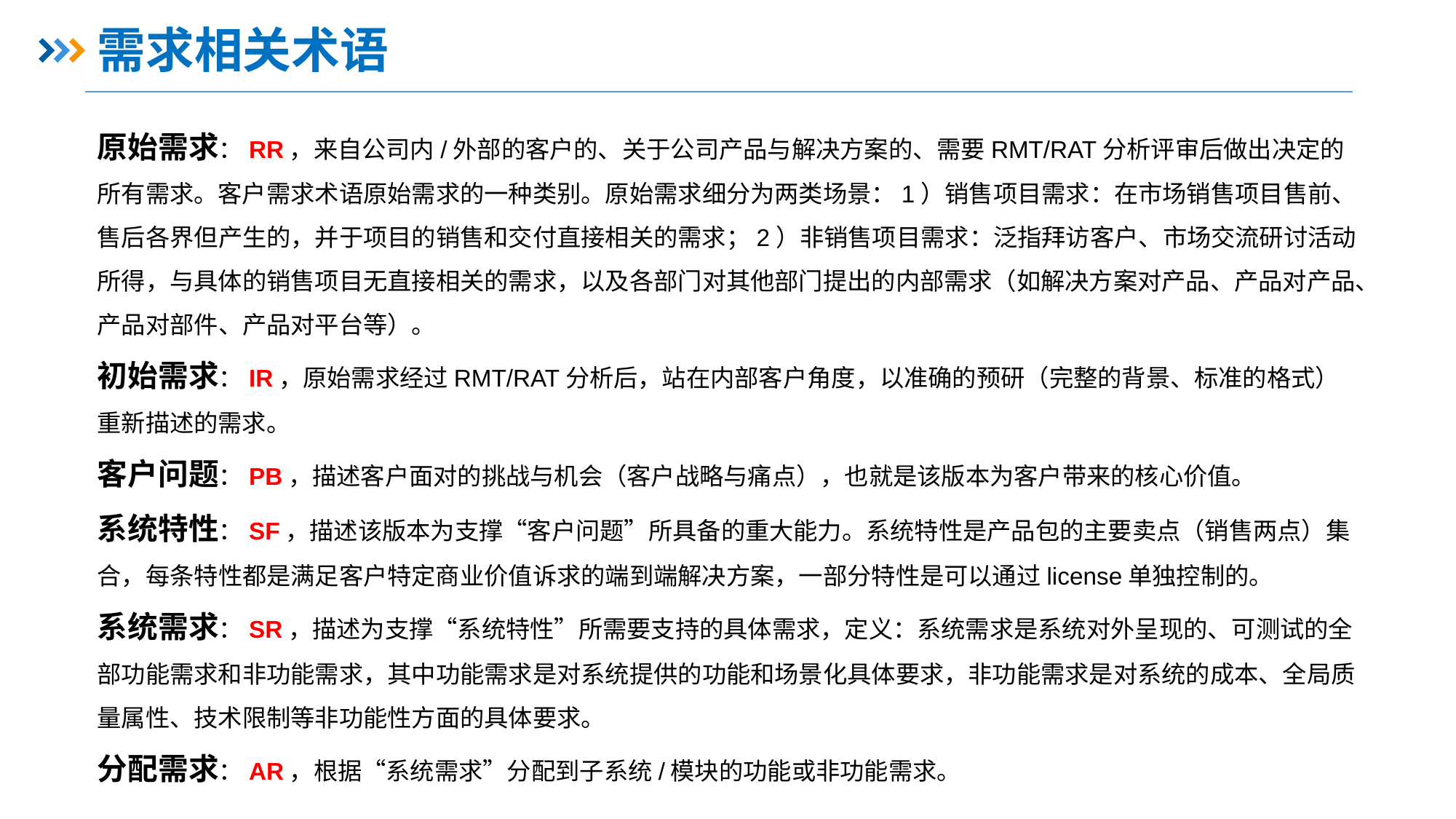

# 需求相关术语
原始需求：RR，来自公司内/外部的客户的、关于公司产品与解决方案的、需要RMT/RAT分析评审后做出决定的所有需求。客户需求术语原始需求的一种类别。原始需求细分为两类场景：1）销售项目需求：在市场销售项目售前、售后各界但产生的，并于项目的销售和交付直接相关的需求；2）非销售项目需求：泛指拜访客户、市场交流研讨活动所得，与具体的销售项目无直接相关的需求，以及各部门对其他部门提出的内部需求（如解决方案对产品、产品对产品、产品对部件、产品对平台等）。
初始需求：IR，原始需求经过RMT/RAT分析后，站在内部客户角度，以准确的预研（完整的背景、标准的格式）重新描述的需求。
客户问题：PB，描述客户面对的挑战与机会（客户战略与痛点），也就是该版本为客户带来的核心价值。
系统特性：SF，描述该版本为支撑“客户问题”所具备的重大能力。系统特性是产品包的主要卖点（销售两点）集合，每条特性都是满足客户特定商业价值诉求的端到端解决方案，一部分特性是可以通过license单独控制的。
系统需求：SR，描述为支撑“系统特性”所需要支持的具体需求，定义：系统需求是系统对外呈现的、可测试的全部功能需求和非功能需求，其中功能需求是对系统提供的功能和场景化具体要求，非功能需求是对系统的成本、全局质量属性、技术限制等非功能性方面的具体要求。
分配需求：AR，根据“系统需求”分配到子系统/模块的功能或非功能需求。